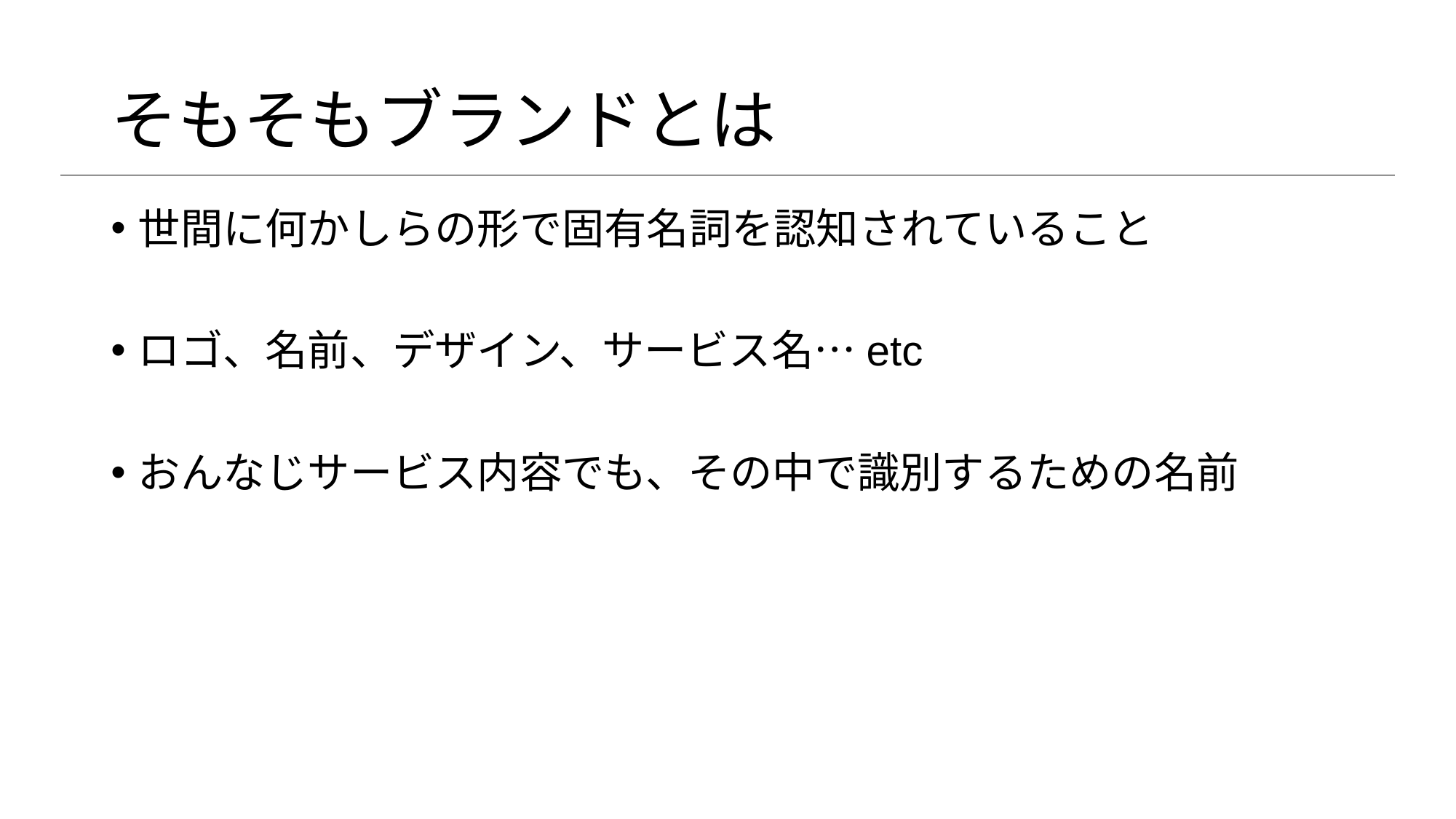

# そもそもブランドとは
世間に何かしらの形で固有名詞を認知されていること

ロゴ、名前、デザイン、サービス名…etc

おんなじサービス内容でも、その中で識別するための名前